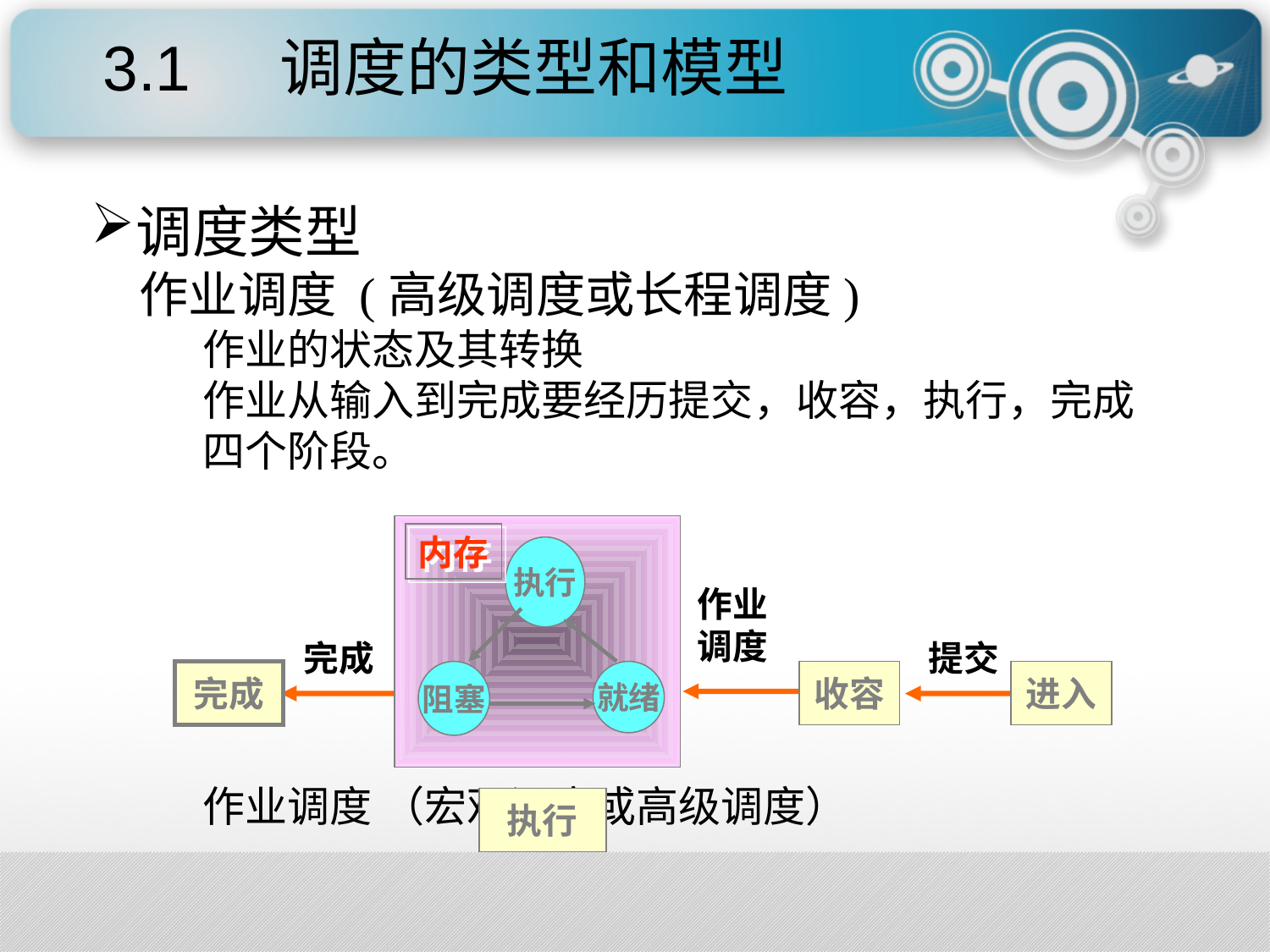

3.1	  调度的类型和模型
调度类型
作业调度 (高级调度或长程调度)
作业的状态及其转换
作业从输入到完成要经历提交，收容，执行，完成四个阶段。

作业调度 （宏观调度或高级调度）

内存
执行

完成
阻塞
就绪
收容
进入

执行
作业调度
完成
提交